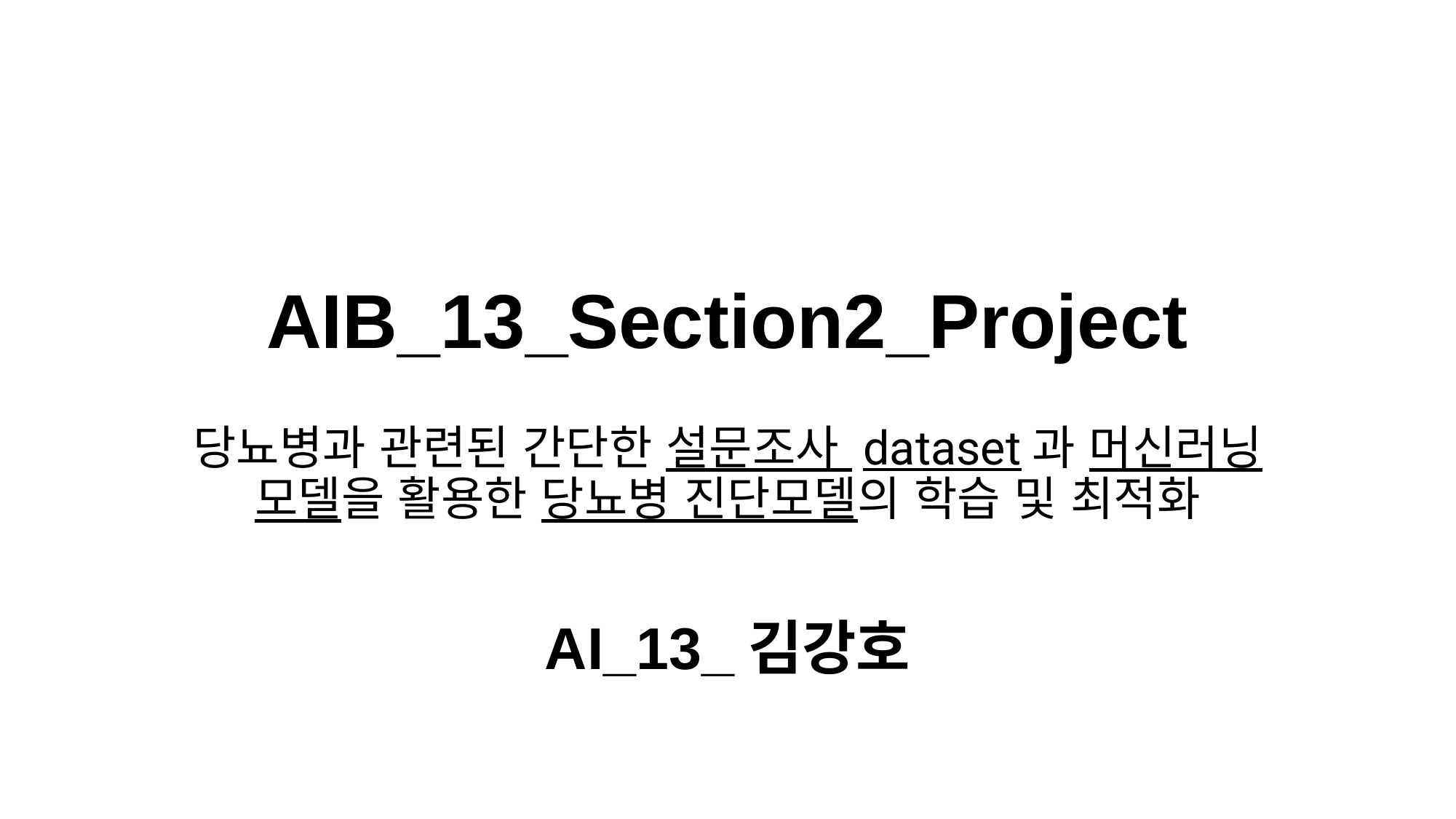

# AIB_13_Section2_Project
당뇨병과 관련된 간단한 설문조사 dataset과 머신러닝 모델을 활용한 당뇨병 진단모델의 학습 및 최적화

AI_13_김강호